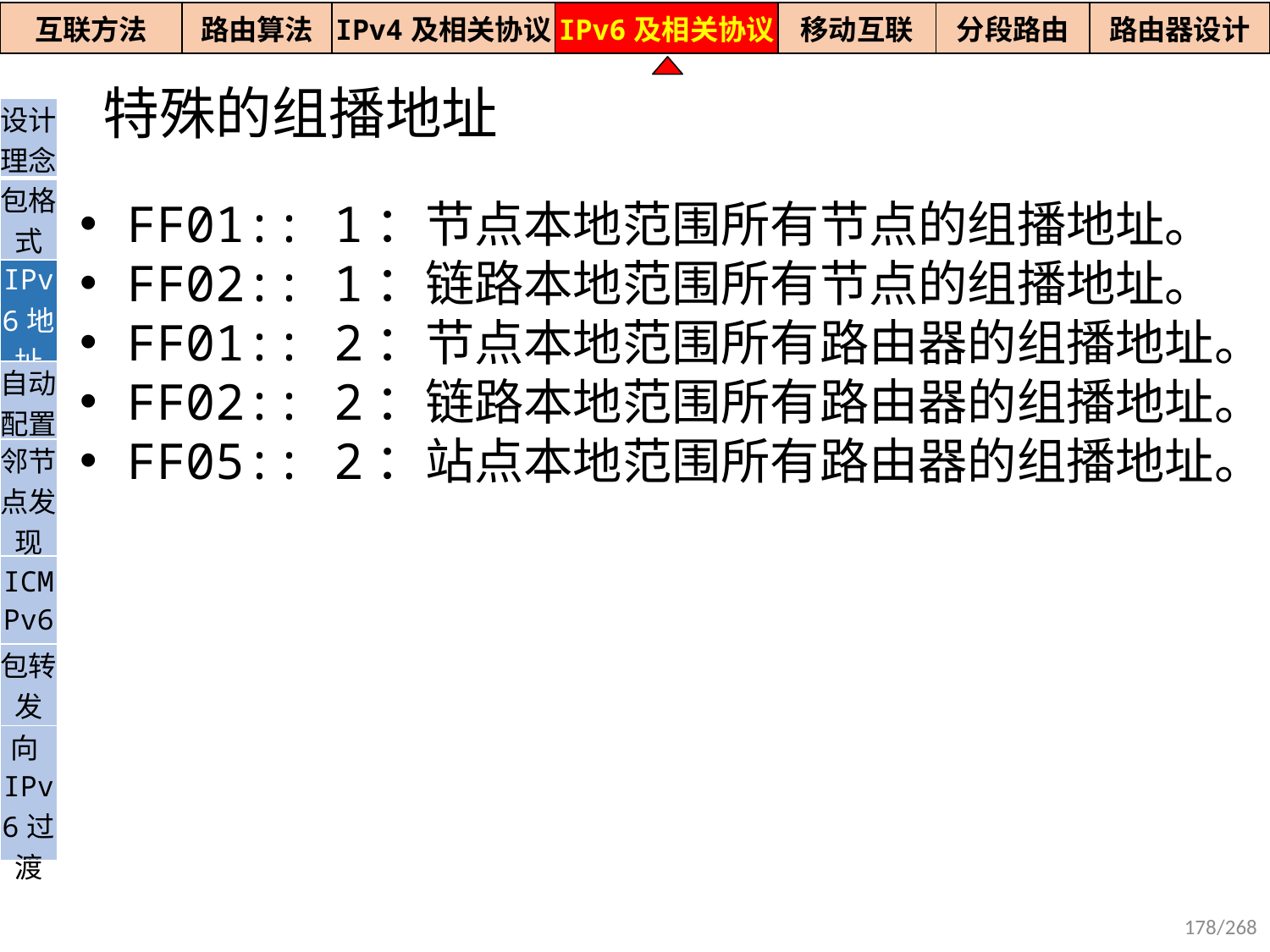

| 互联方法 | 路由算法 | IPv4及相关协议 | IPv6及相关协议 | 移动互联 | 分段路由 | 路由器设计 |
| --- | --- | --- | --- | --- | --- | --- |

特殊的组播地址
| 设计理念 |
| --- |
| 包格式 |
| IPv6地址 |
| 自动配置 |
| 邻节点发现 |
| ICMPv6 |
| 包转发 |
| 向IPv6过渡 |
 FF01:: 1：节点本地范围所有节点的组播地址。
 FF02:: 1：链路本地范围所有节点的组播地址。
 FF01:: 2：节点本地范围所有路由器的组播地址。
 FF02:: 2：链路本地范围所有路由器的组播地址。
 FF05:: 2：站点本地范围所有路由器的组播地址。
178/268